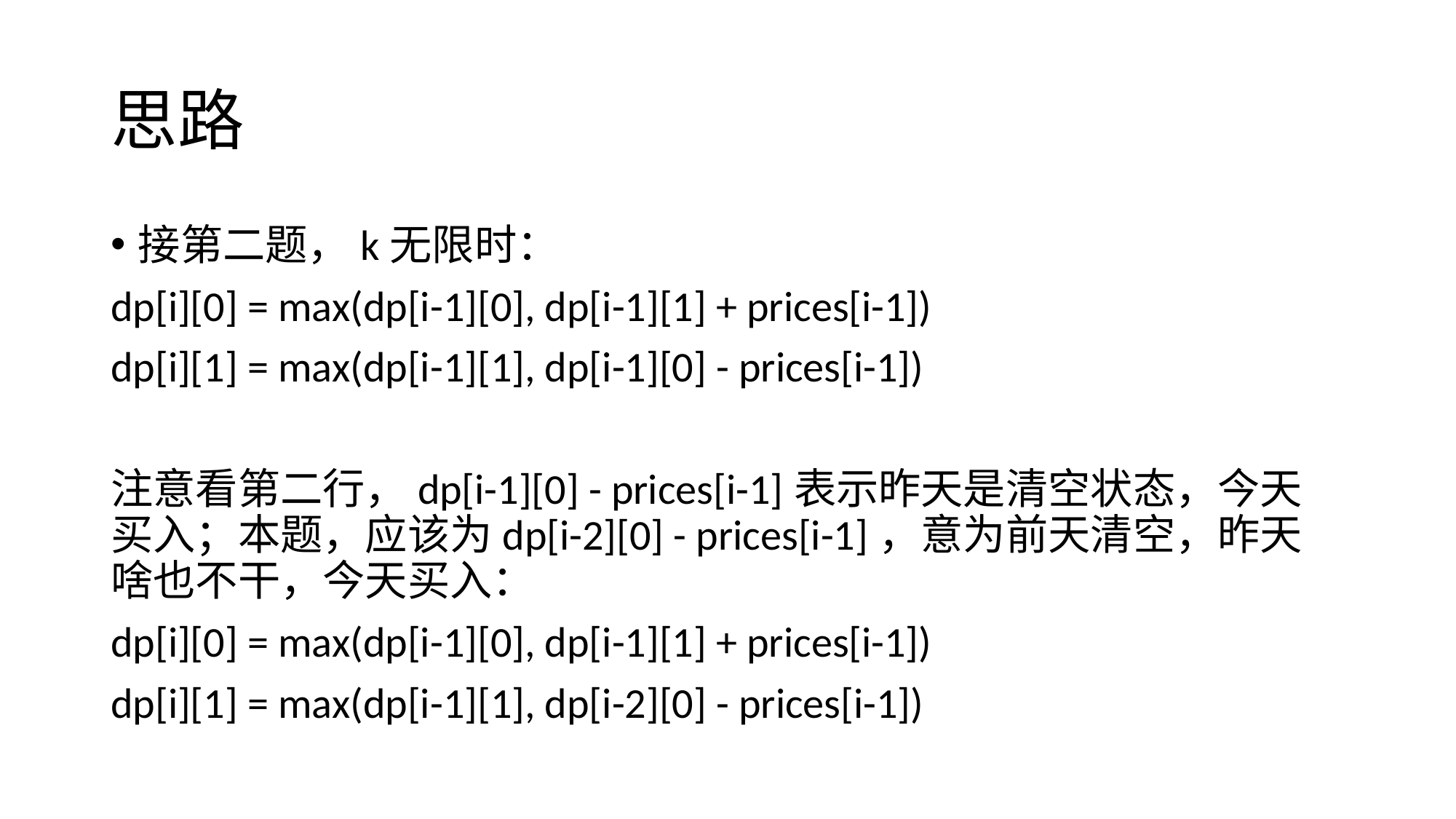

# 思路
接第二题，k无限时：
dp[i][0] = max(dp[i-1][0], dp[i-1][1] + prices[i-1])
dp[i][1] = max(dp[i-1][1], dp[i-1][0] - prices[i-1])

注意看第二行，dp[i-1][0] - prices[i-1]表示昨天是清空状态，今天买入；本题，应该为dp[i-2][0] - prices[i-1]，意为前天清空，昨天啥也不干，今天买入：
dp[i][0] = max(dp[i-1][0], dp[i-1][1] + prices[i-1])
dp[i][1] = max(dp[i-1][1], dp[i-2][0] - prices[i-1])